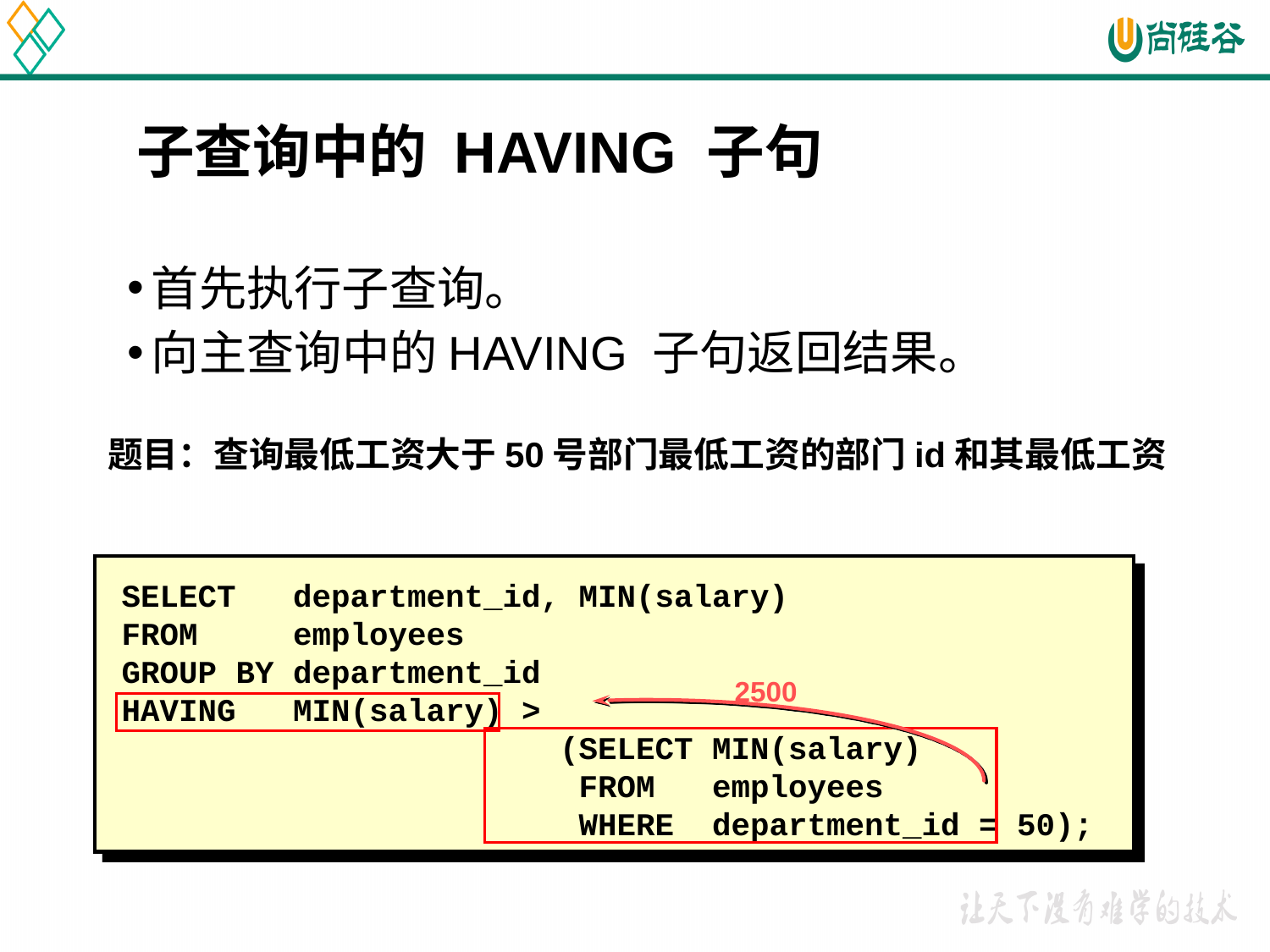

子查询中的 HAVING 子句
首先执行子查询。
向主查询中的HAVING 子句返回结果。
题目：查询最低工资大于50号部门最低工资的部门id和其最低工资

SELECT   department_id, MIN(salary)
FROM     employees
GROUP BY department_id
HAVING   MIN(salary) >
                       (SELECT MIN(salary)
                        FROM   employees
                        WHERE  department_id = 50);
2500